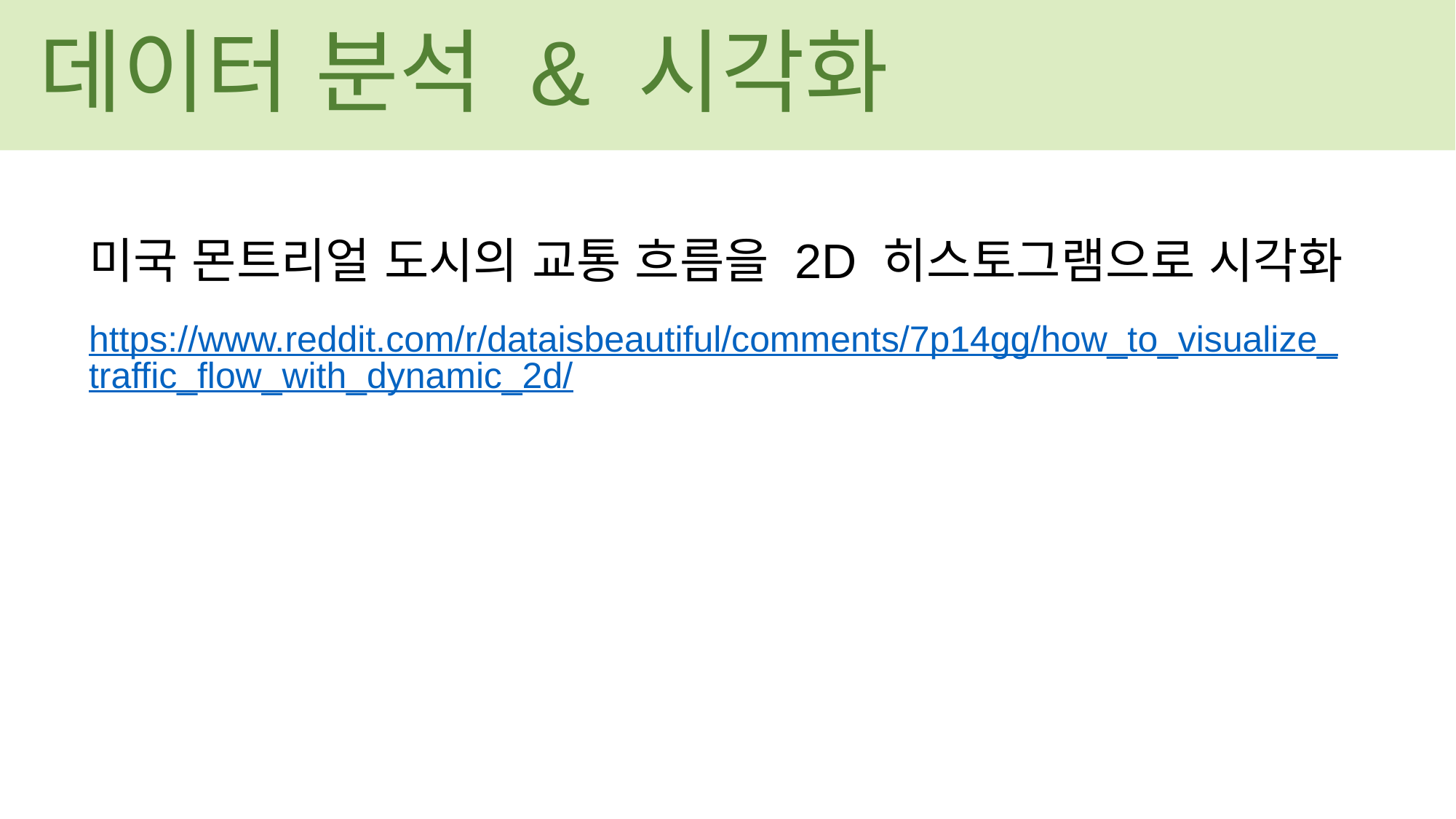

데이터 분석 & 시각화
미국 몬트리얼 도시의 교통 흐름을 2D 히스토그램으로 시각화
https://www.reddit.com/r/dataisbeautiful/comments/7p14gg/how_to_visualize_traffic_flow_with_dynamic_2d/